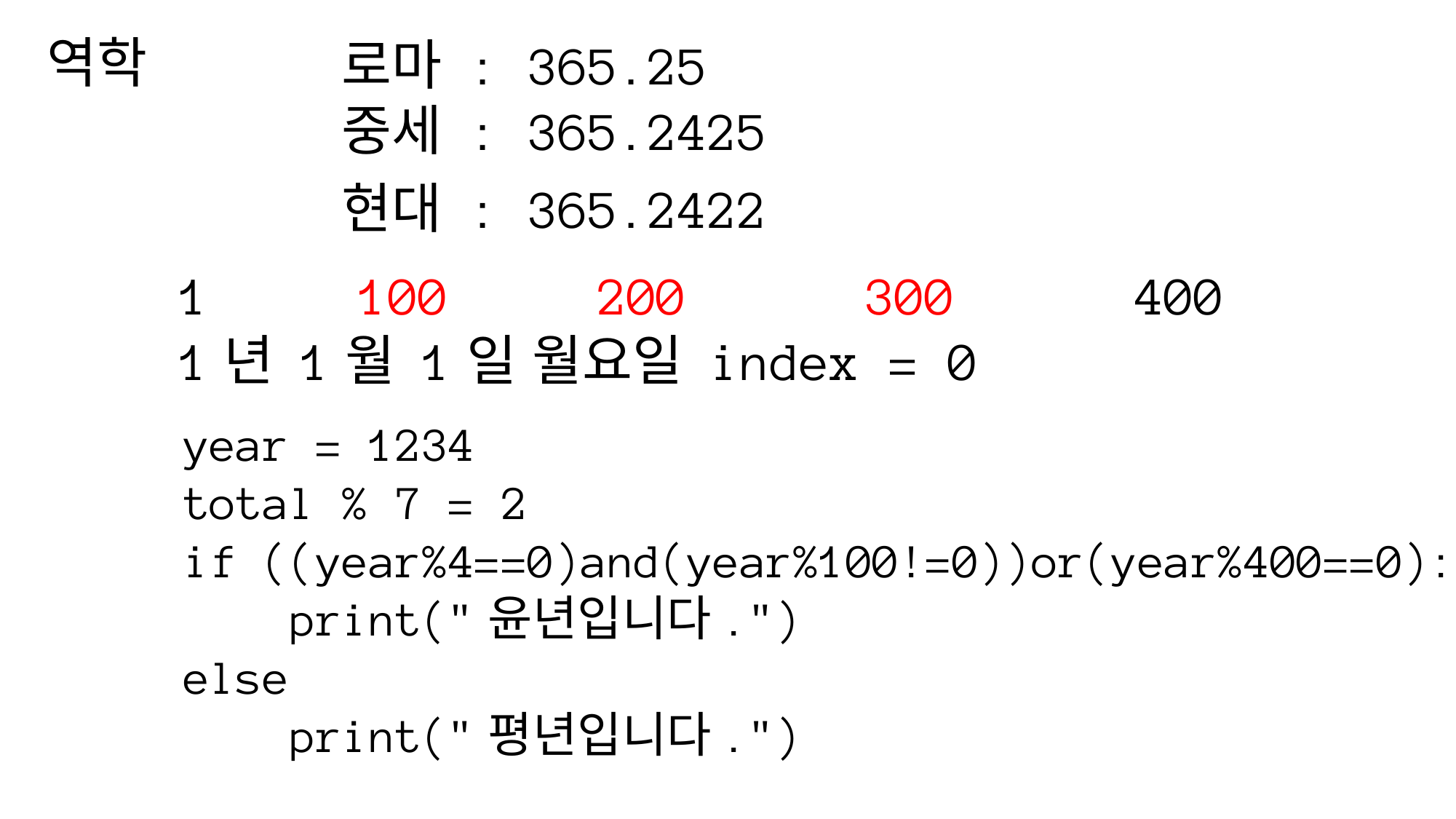

역학
로마 : 365.25
중세 : 365.2425
현대 : 365.2422
1     100     200      300      400
1년 1월 1일 월요일 index = 0
year = 1234
total % 7 = 2
if ((year%4==0)and(year%100!=0))or(year%400==0):
    print("윤년입니다.")
else
    print("평년입니다.")